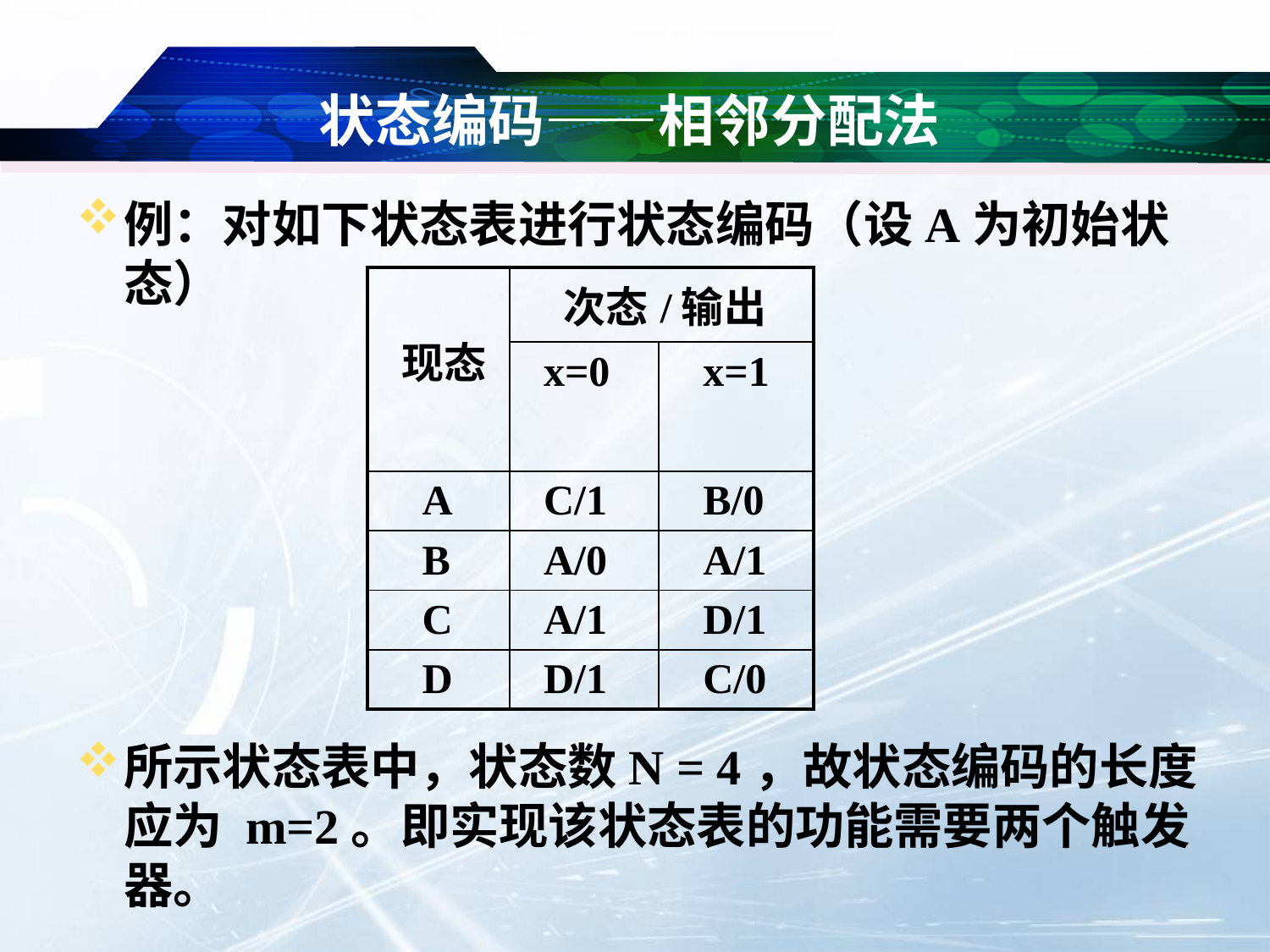

# 状态编码——相邻分配法
例：对如下状态表进行状态编码（设A为初始状态）

所示状态表中，状态数N = 4，故状态编码的长度应为 m=2。即实现该状态表的功能需要两个触发器。

| 现态 | 次态/输出 |  |
| --- | --- | --- |
|  | x=0 | x=1 |
| A | C/1 | B/0 |
| B | A/0 | A/1 |
| C | A/1 | D/1 |
| D | D/1 | C/0 |